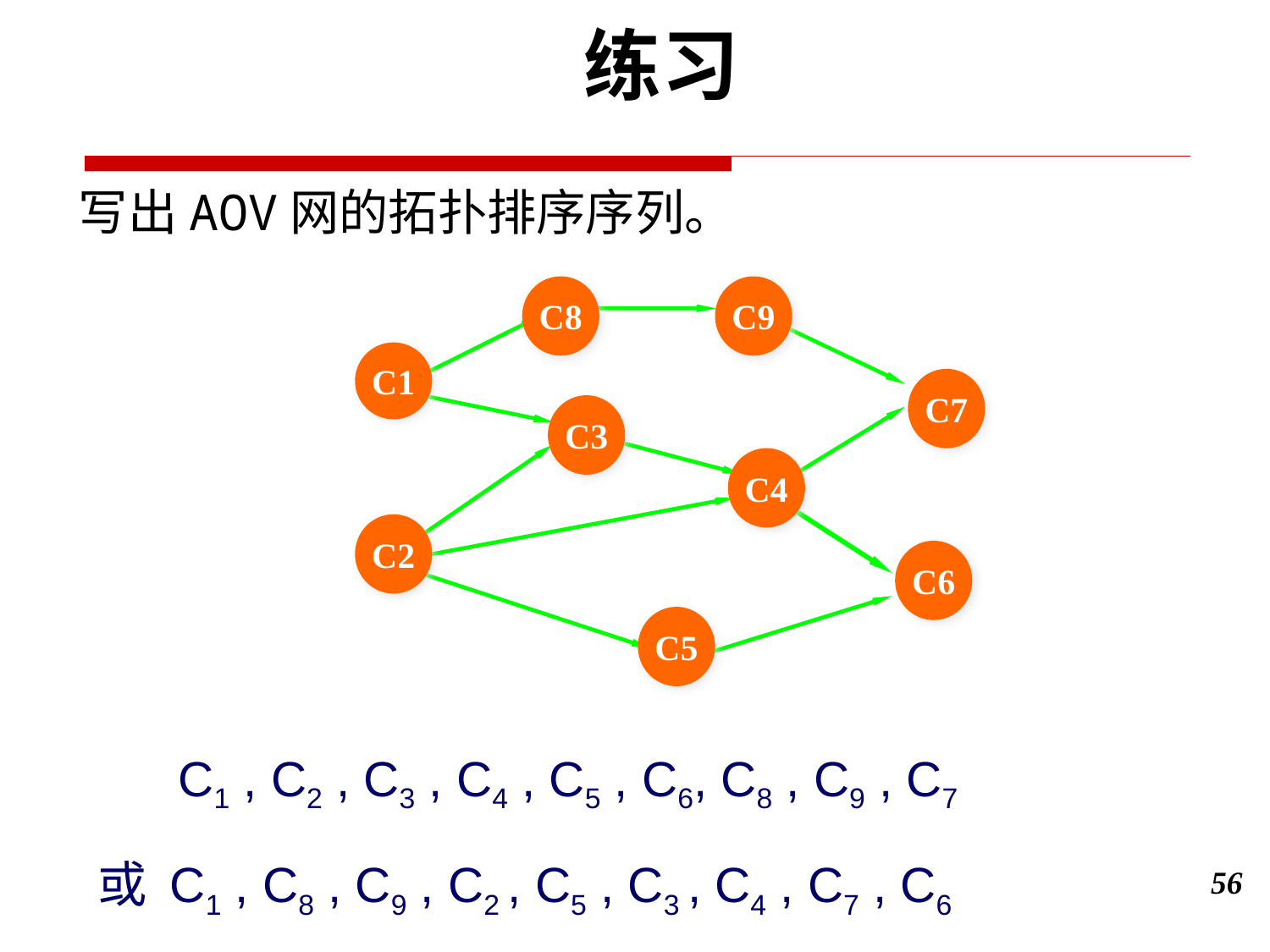

练习
 写出AOV网的拓扑排序序列。
C8
C9
C1
C7
C3
C4
C2
C6
C5

          C1 , C2 , C3 , C4 , C5 , C6, C8 , C9 , C7
或 C1 , C8 , C9 , C2 , C5 , C3 , C4 , C7 , C6
56